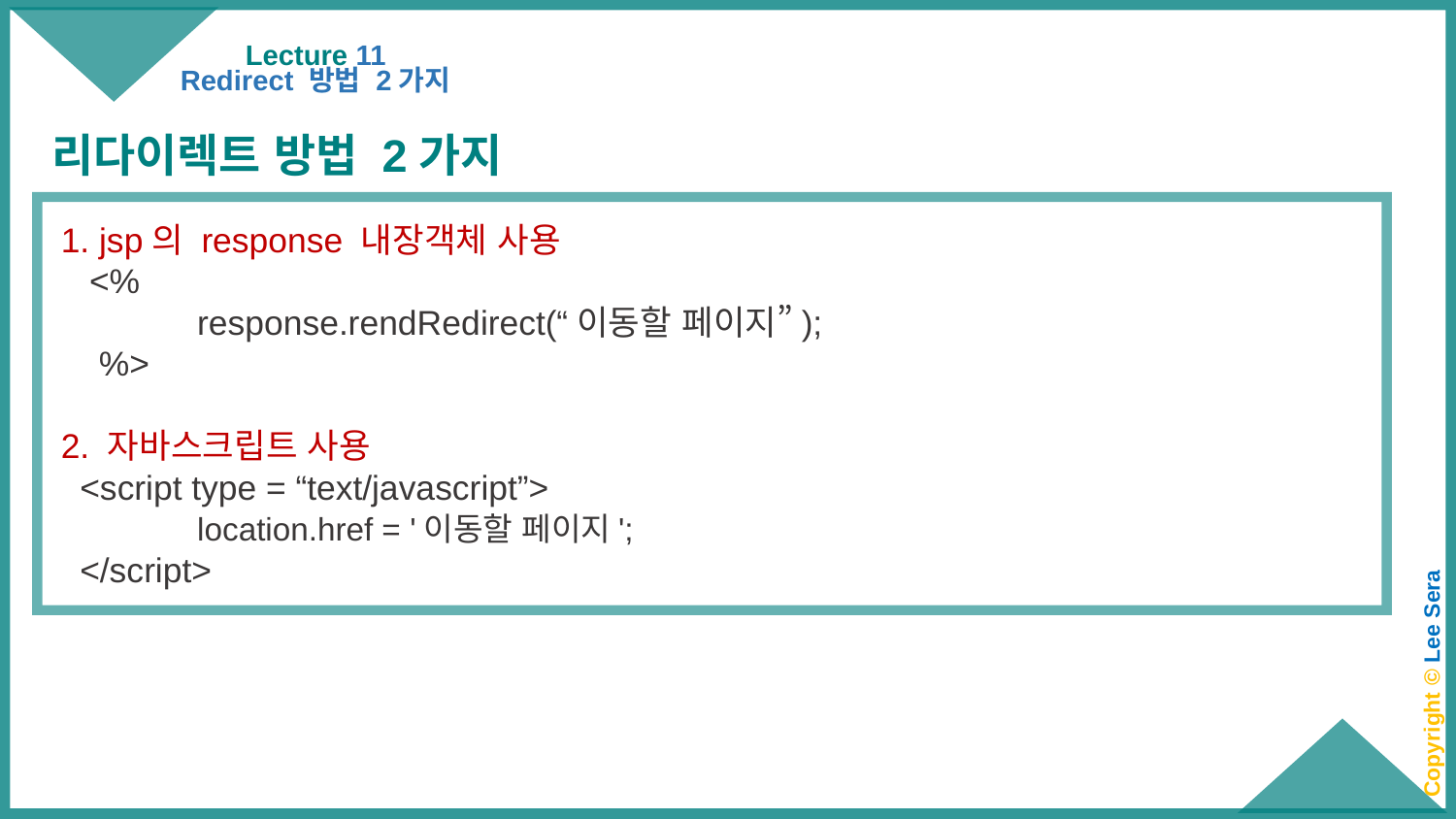

# Lecture 11
Redirect 방법 2가지
리다이렉트 방법 2가지
 1. jsp의 response 내장객체 사용
    <%
	response.rendRedirect(“이동할 페이지”);
     %>

 2. 자바스크립트 사용
   <script type = “text/javascript”>
	location.href = '이동할 페이지';
   </script>
Copyright © Lee Sera